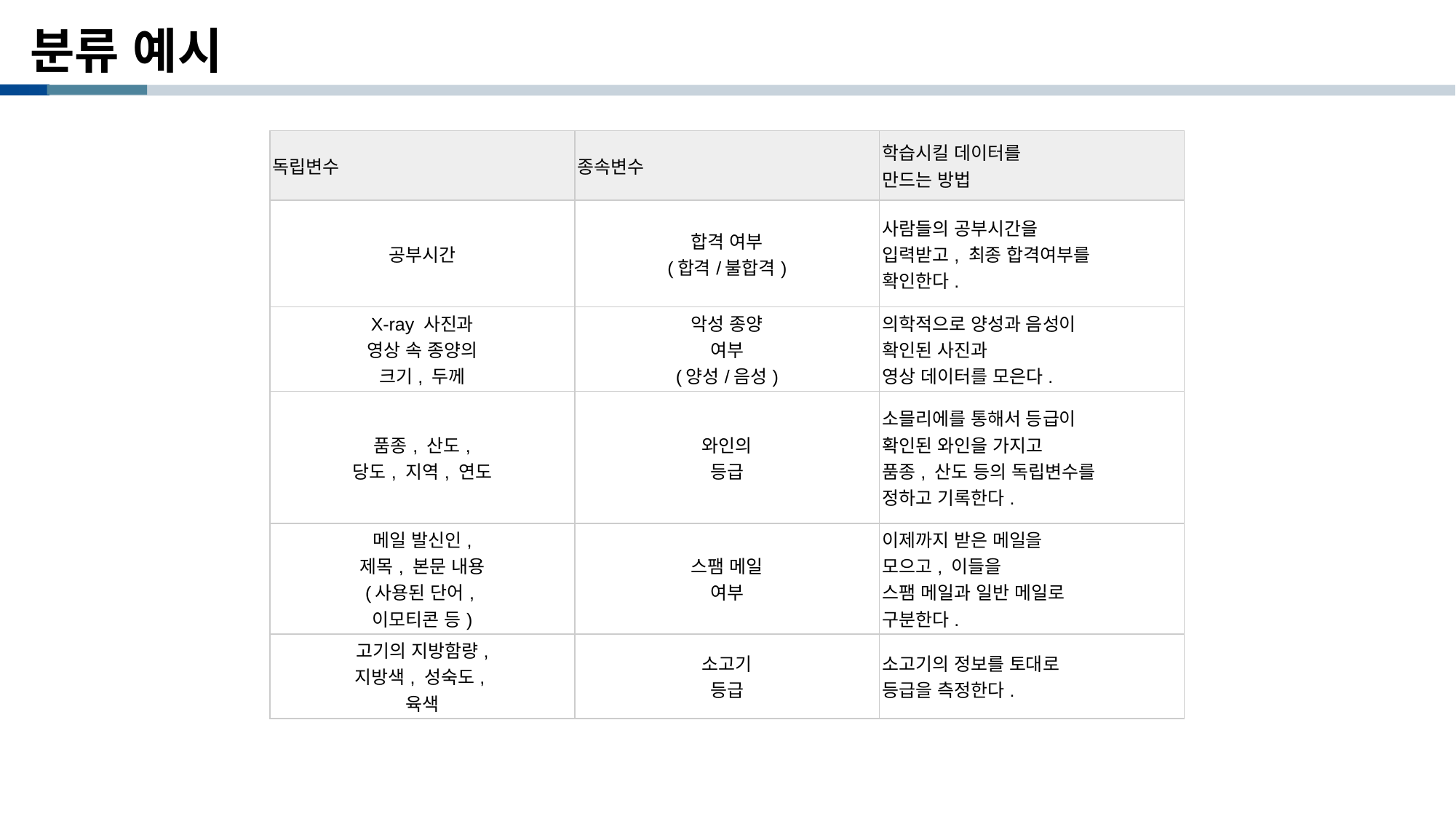

# 분류 예시
| 독립변수 | 종속변수 | 학습시킬 데이터를 만드는 방법 |
| --- | --- | --- |
| 공부시간 | 합격 여부 (합격/불합격) | 사람들의 공부시간을 입력받고, 최종 합격여부를 확인한다. |
| X-ray 사진과 영상 속 종양의 크기, 두께 | 악성 종양 여부 (양성/음성) | 의학적으로 양성과 음성이 확인된 사진과 영상 데이터를 모은다. |
| 품종, 산도, 당도, 지역, 연도 | 와인의 등급 | 소믈리에를 통해서 등급이 확인된 와인을 가지고 품종, 산도 등의 독립변수를 정하고 기록한다. |
| 메일 발신인, 제목, 본문 내용 (사용된 단어,  이모티콘 등) | 스팸 메일 여부 | 이제까지 받은 메일을 모으고, 이들을 스팸 메일과 일반 메일로 구분한다. |
| 고기의 지방함량, 지방색, 성숙도,  육색 | 소고기 등급 | 소고기의 정보를 토대로 등급을 측정한다. |